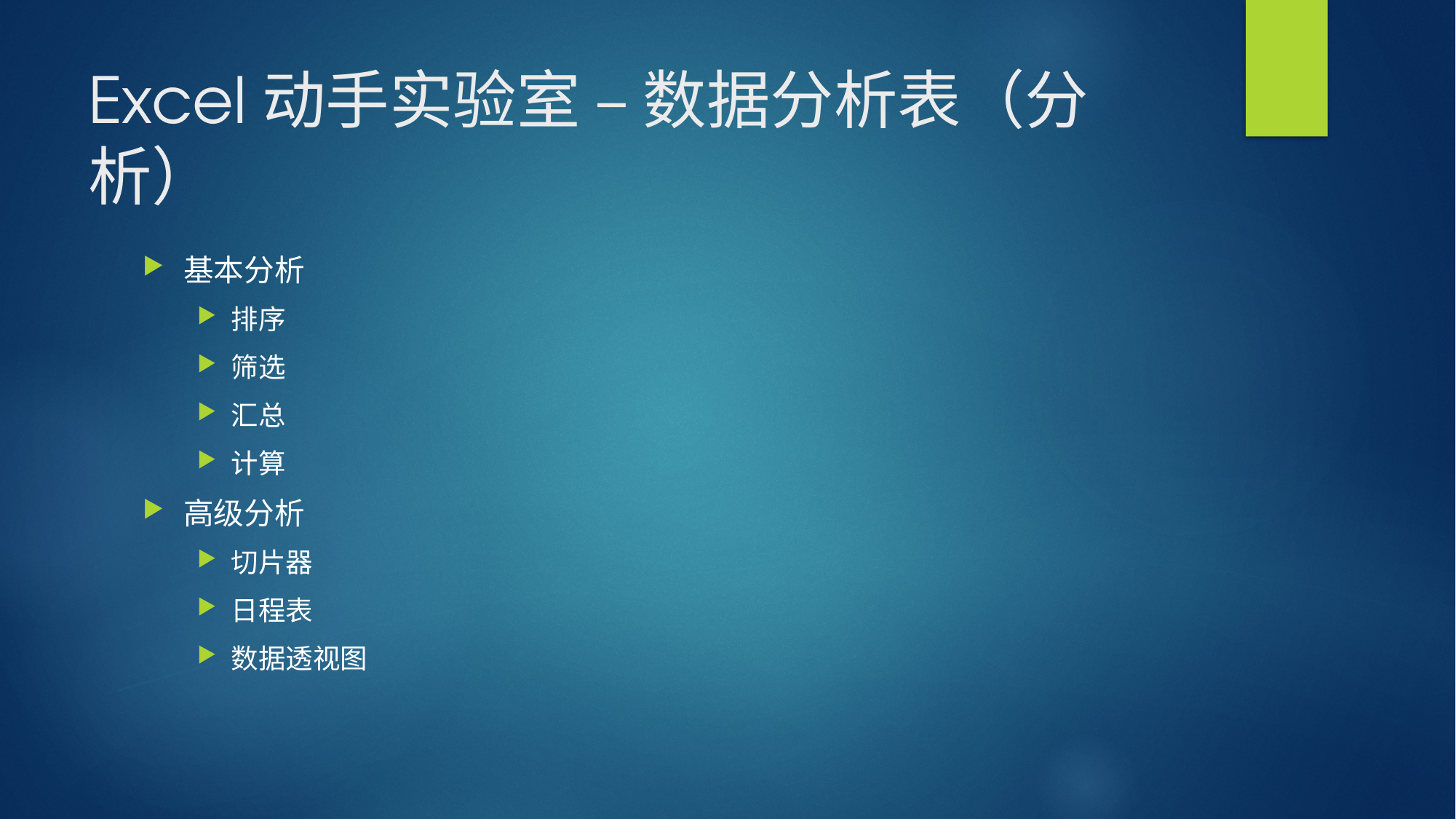

# Excel动手实验室 – 数据分析表（分析）
基本分析
排序
筛选
汇总
计算
高级分析
切片器
日程表
数据透视图